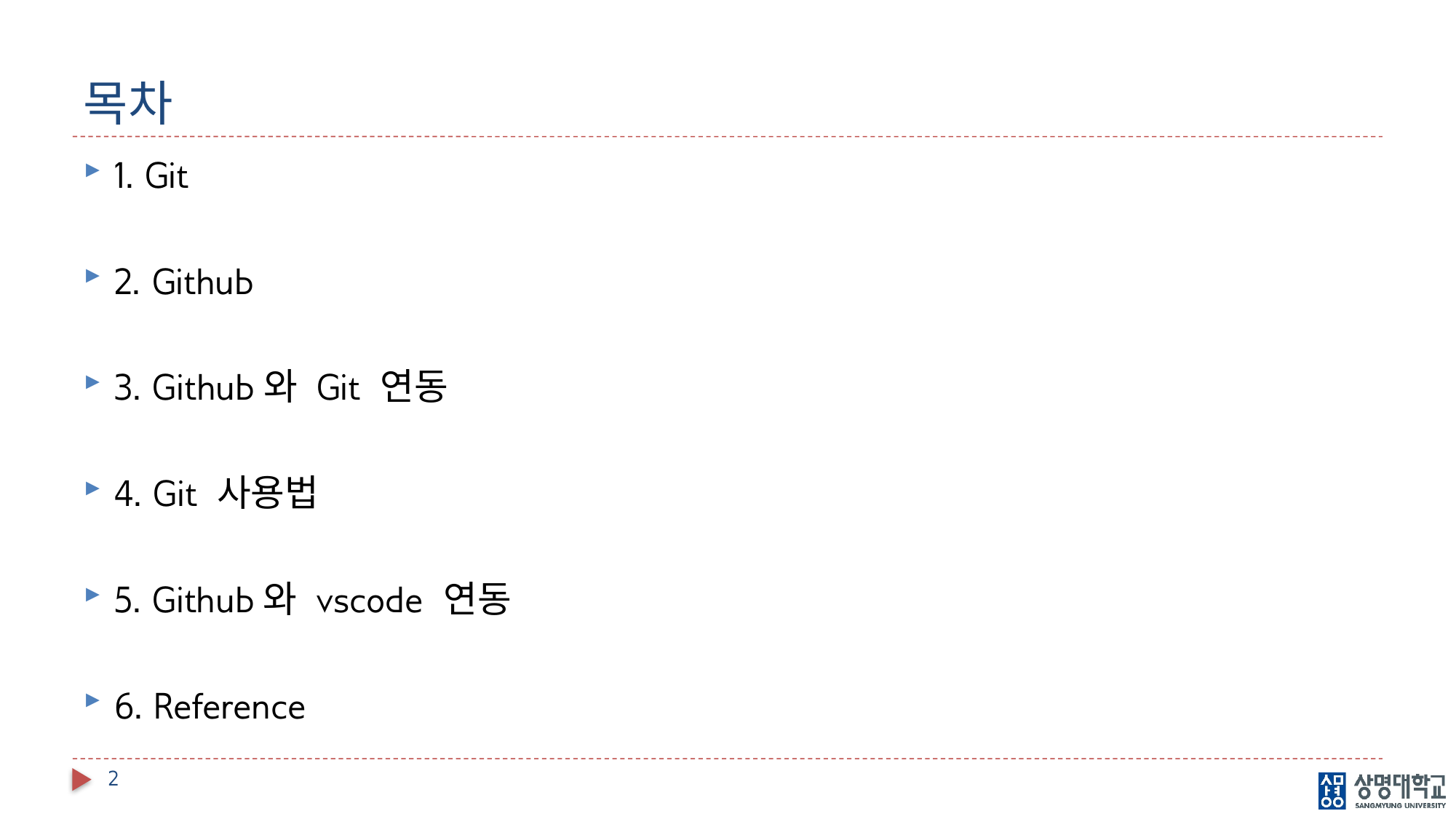

# 목차

1. Git

2. Github

3. Github와 Git 연동

4. Git 사용법

5. Github와 vscode 연동

6. Reference

2